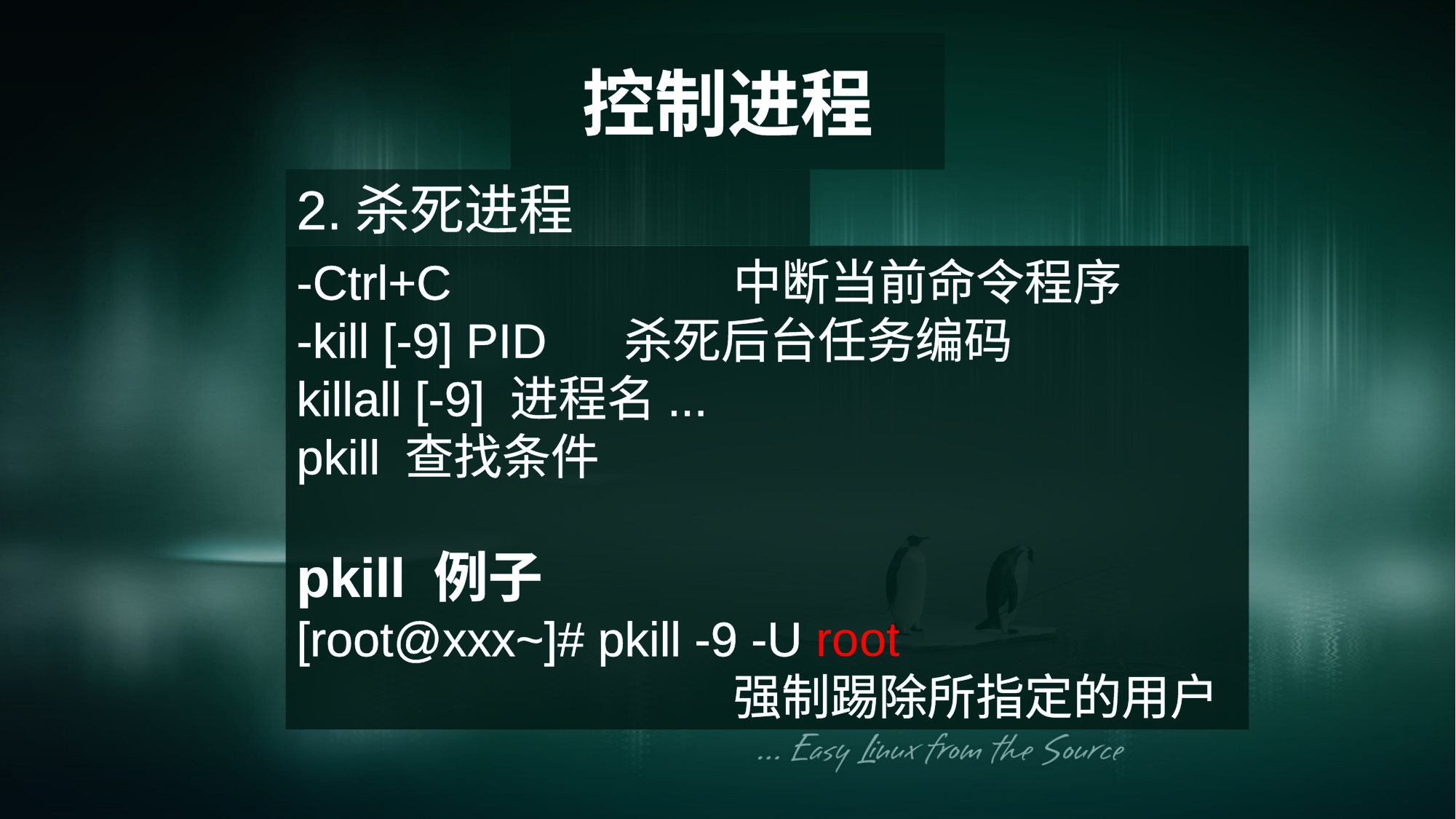

# 控制进程
2.杀死进程
-Ctrl+C     		中断当前命令程序
-kill [-9] PID	杀死后台任务编码
killall [-9] 进程名...
pkill 查找条件

pkill 例子
[root@xxx~]# pkill -9 -U root
				强制踢除所指定的用户